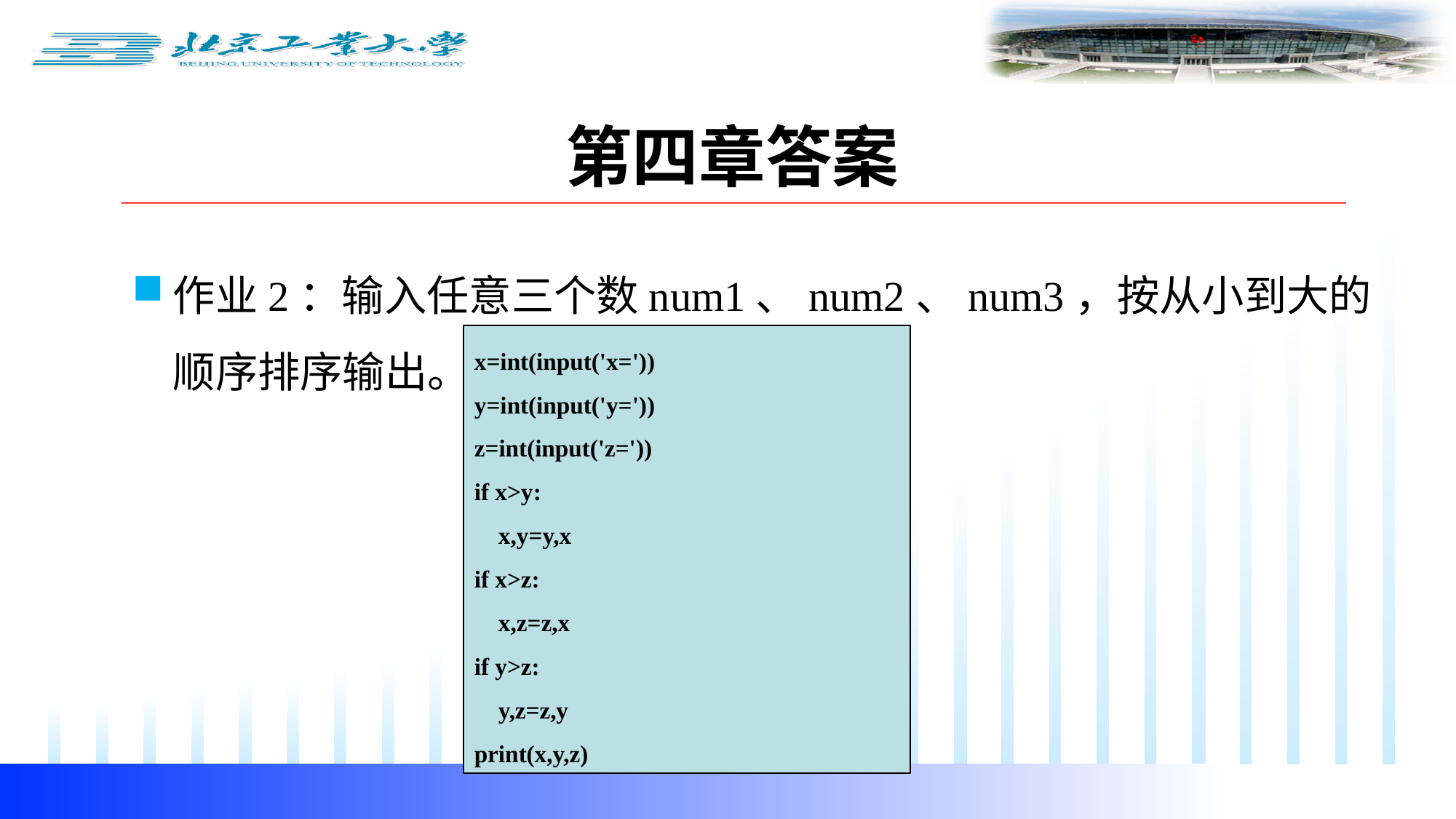

第四章答案
作业2：输入任意三个数num1、num2、num3，按从小到大的顺序排序输出。
x=int(input('x='))
y=int(input('y='))
z=int(input('z='))
if x>y:
    x,y=y,x
if x>z:
    x,z=z,x
if y>z:
    y,z=z,y
print(x,y,z)